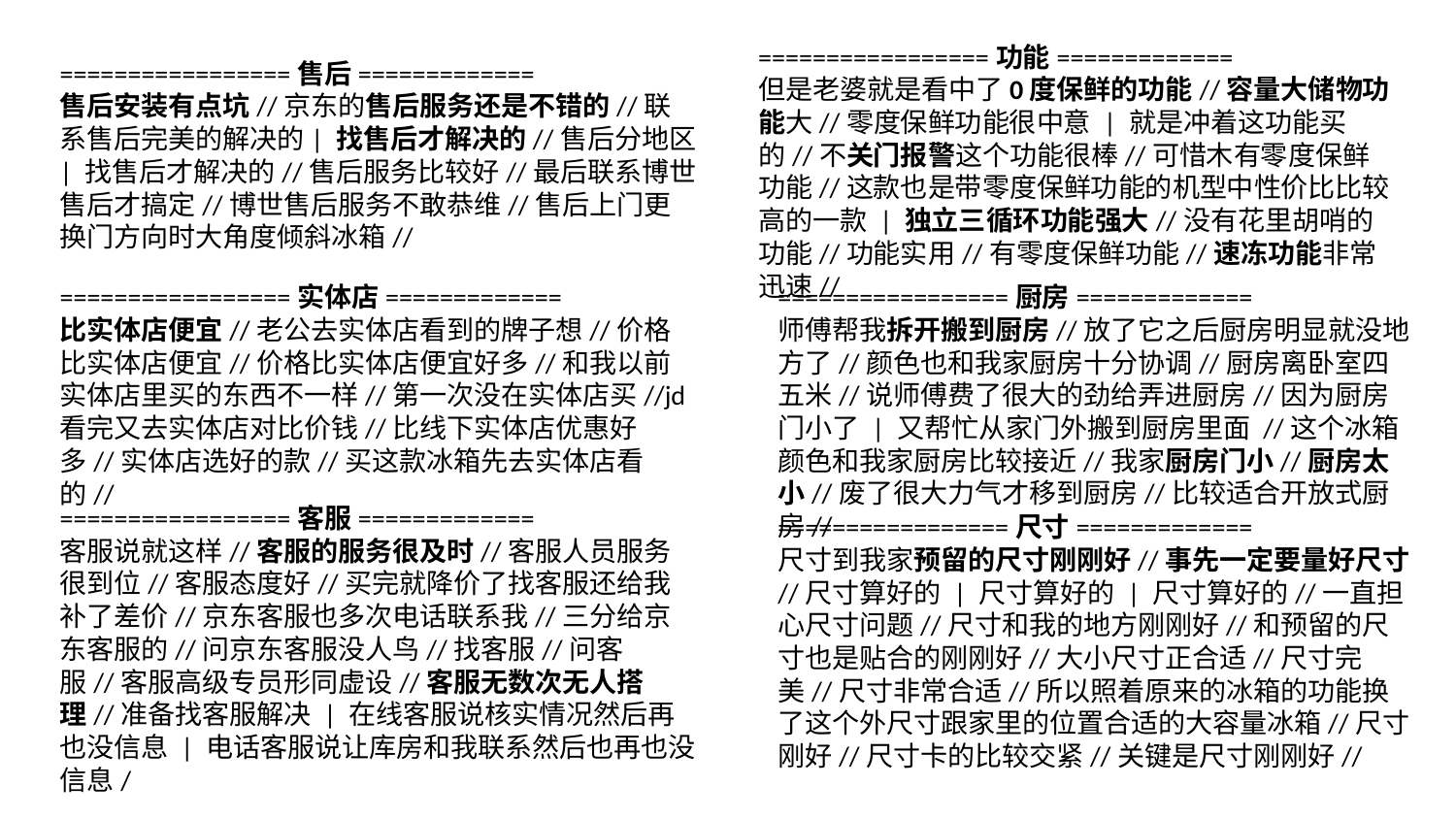

=================功能=============
但是老婆就是看中了0度保鲜的功能//容量大储物功能大//零度保鲜功能很中意 | 就是冲着这功能买的//不关门报警这个功能很棒//可惜木有零度保鲜功能//这款也是带零度保鲜功能的机型中性价比比较高的一款 | 独立三循环功能强大//没有花里胡哨的功能//功能实用//有零度保鲜功能//速冻功能非常迅速//
=================售后=============
售后安装有点坑//京东的售后服务还是不错的//联系售后完美的解决的| 找售后才解决的//售后分地区 | 找售后才解决的//售后服务比较好//最后联系博世售后才搞定//博世售后服务不敢恭维//售后上门更换门方向时大角度倾斜冰箱//
=================厨房=============
师傅帮我拆开搬到厨房//放了它之后厨房明显就没地方了//颜色也和我家厨房十分协调//厨房离卧室四五米//说师傅费了很大的劲给弄进厨房//因为厨房门小了 | 又帮忙从家门外搬到厨房里面 //这个冰箱颜色和我家厨房比较接近//我家厨房门小//厨房太小//废了很大力气才移到厨房//比较适合开放式厨房//
=================实体店=============
比实体店便宜//老公去实体店看到的牌子想//价格比实体店便宜//价格比实体店便宜好多//和我以前实体店里买的东西不一样//第一次没在实体店买//jd看完又去实体店对比价钱//比线下实体店优惠好多//实体店选好的款//买这款冰箱先去实体店看的//
=================客服=============
客服说就这样//客服的服务很及时//客服人员服务很到位//客服态度好//买完就降价了找客服还给我补了差价//京东客服也多次电话联系我//三分给京东客服的//问京东客服没人鸟//找客服//问客服//客服高级专员形同虚设//客服无数次无人搭理//准备找客服解决 | 在线客服说核实情况然后再也没信息 | 电话客服说让库房和我联系然后也再也没信息/
=================尺寸=============
尺寸到我家预留的尺寸刚刚好//事先一定要量好尺寸//尺寸算好的 | 尺寸算好的 | 尺寸算好的//一直担心尺寸问题//尺寸和我的地方刚刚好//和预留的尺寸也是贴合的刚刚好//大小尺寸正合适//尺寸完美//尺寸非常合适//所以照着原来的冰箱的功能换了这个外尺寸跟家里的位置合适的大容量冰箱//尺寸刚好//尺寸卡的比较交紧//关键是尺寸刚刚好//